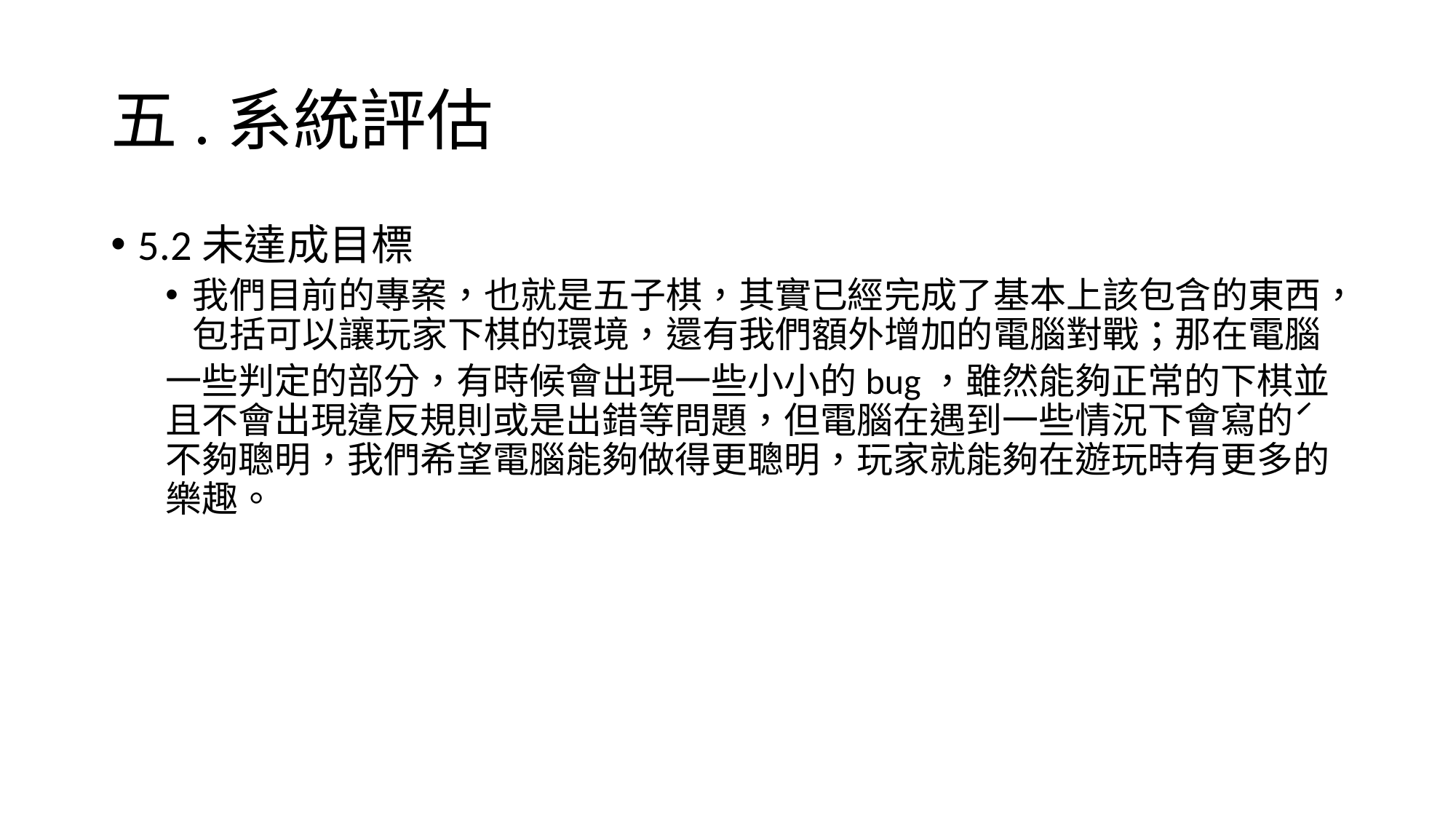

# 五.系統評估
5.2未達成目標
我們目前的專案，也就是五子棋，其實已經完成了基本上該包含的東西，包括可以讓玩家下棋的環境，還有我們額外增加的電腦對戰；那在電腦
一些判定的部分，有時候會出現一些小小的bug，雖然能夠正常的下棋並且不會出現違反規則或是出錯等問題，但電腦在遇到一些情況下會寫的ˊ不夠聰明，我們希望電腦能夠做得更聰明，玩家就能夠在遊玩時有更多的樂趣。